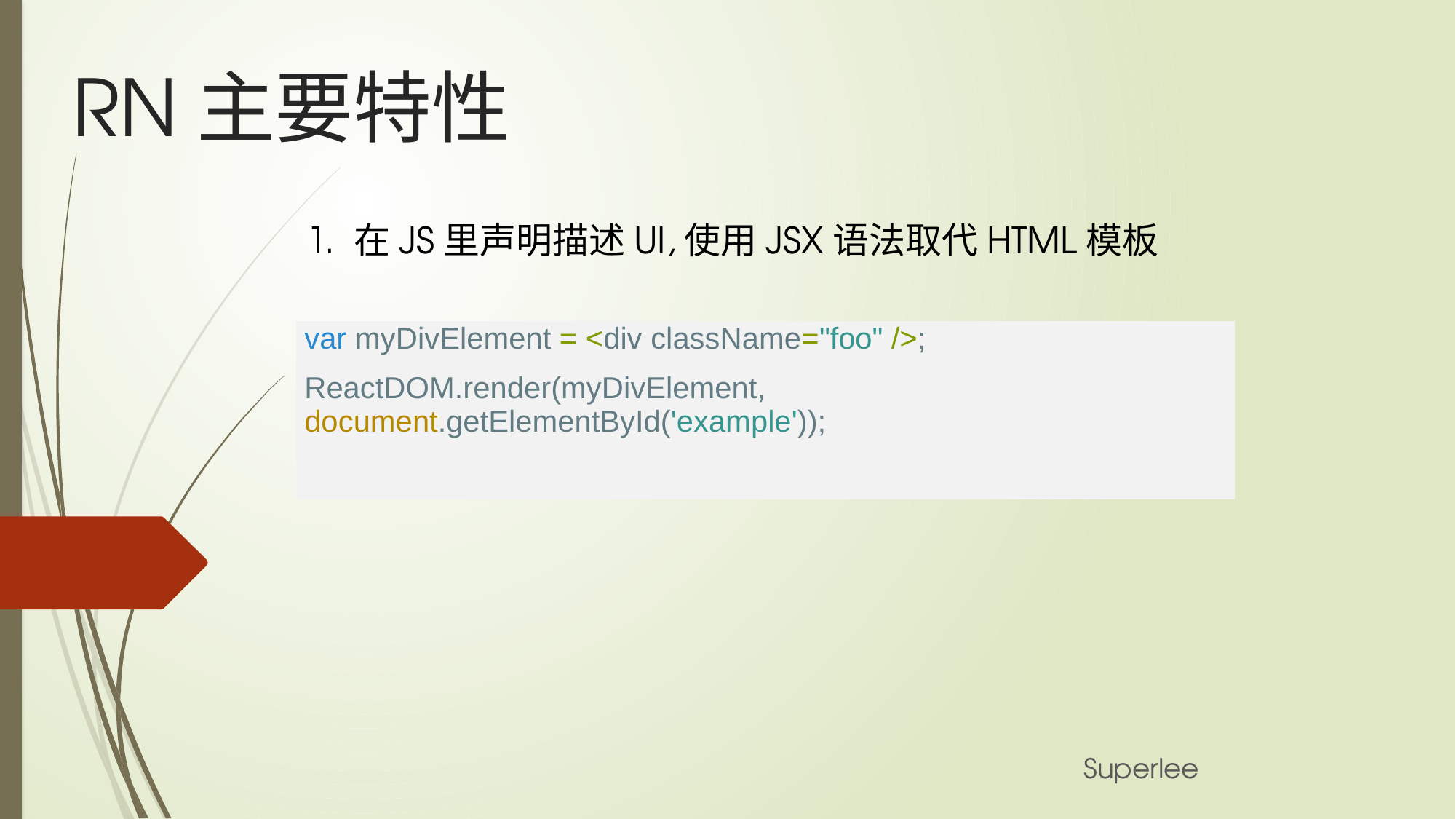

RN主要特性
1. 在JS里声明描述UI,使用JSX语法取代HTML模板
| var myDivElement = <div className="foo" />; ReactDOM.render(myDivElement, document.getElementById('example')); |
| --- |
Superlee